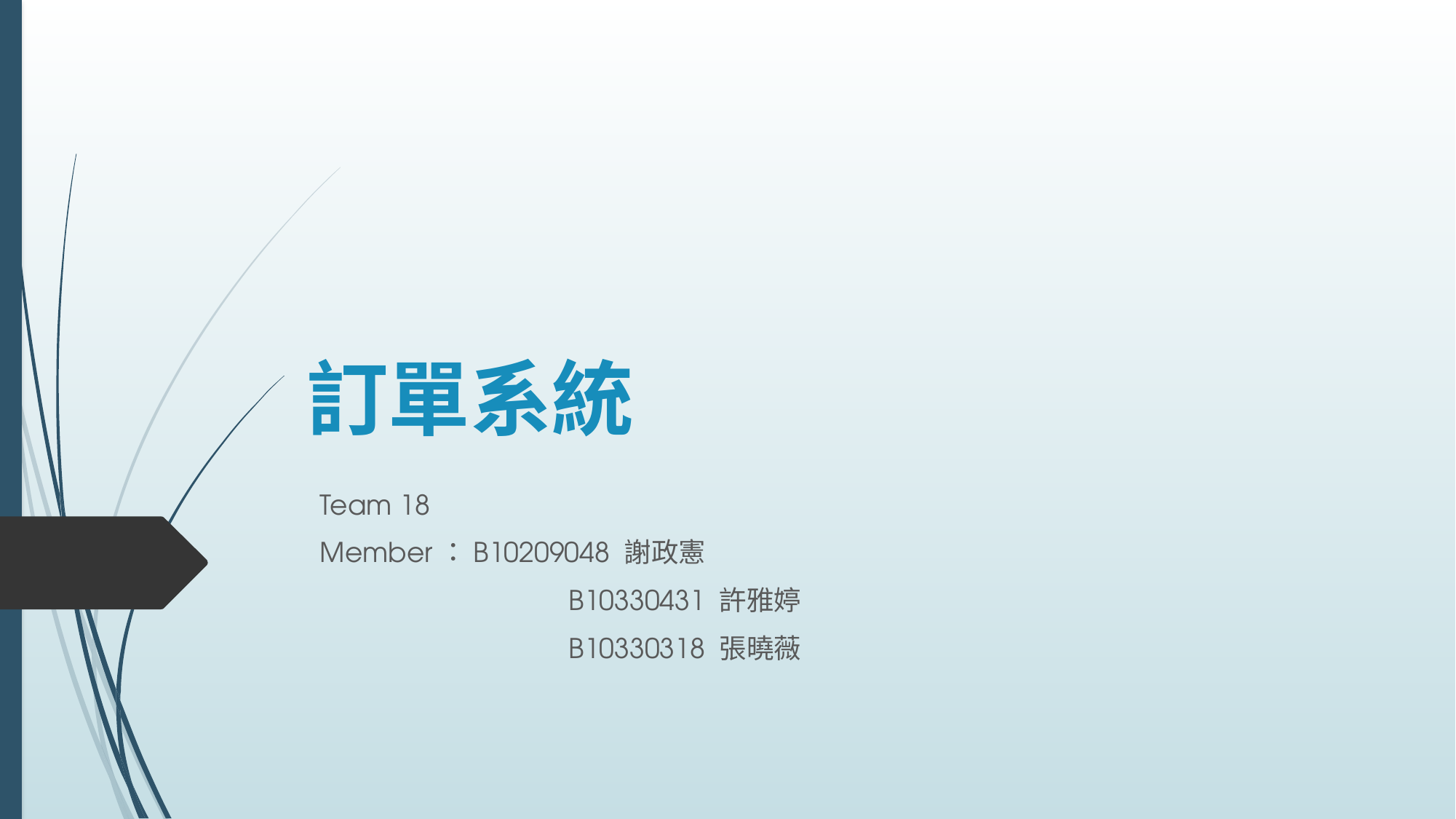

# 訂單系統
Team 18
Member：B10209048 謝政憲
		    B10330431 許雅婷
		    B10330318 張曉薇